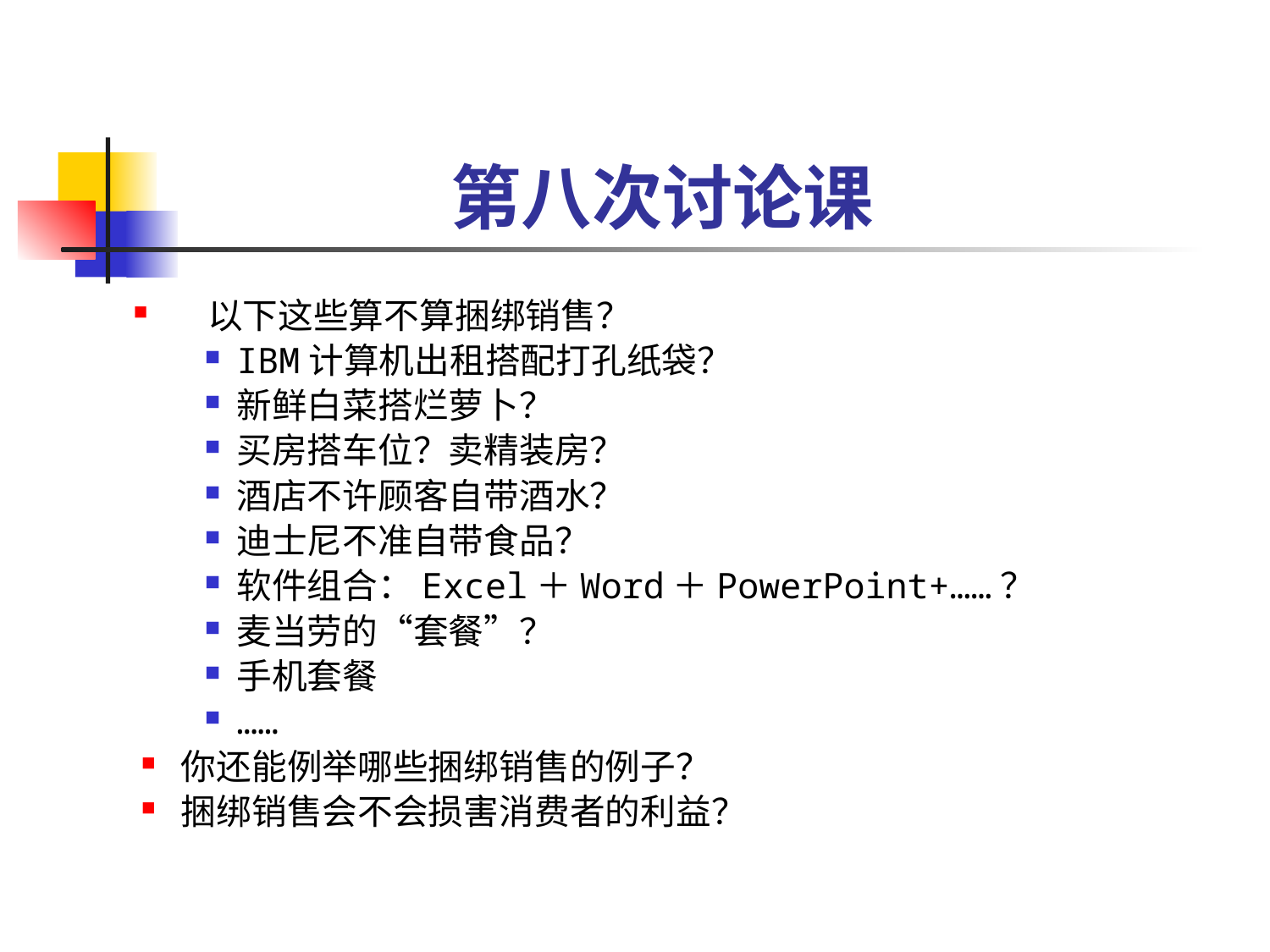

# 第八次讨论课
以下这些算不算捆绑销售？
IBM计算机出租搭配打孔纸袋？
新鲜白菜搭烂萝卜？
买房搭车位？卖精装房？
酒店不许顾客自带酒水？
迪士尼不准自带食品？
软件组合：Excel＋Word＋PowerPoint+……？
麦当劳的“套餐”？
手机套餐
……
你还能例举哪些捆绑销售的例子？
捆绑销售会不会损害消费者的利益？